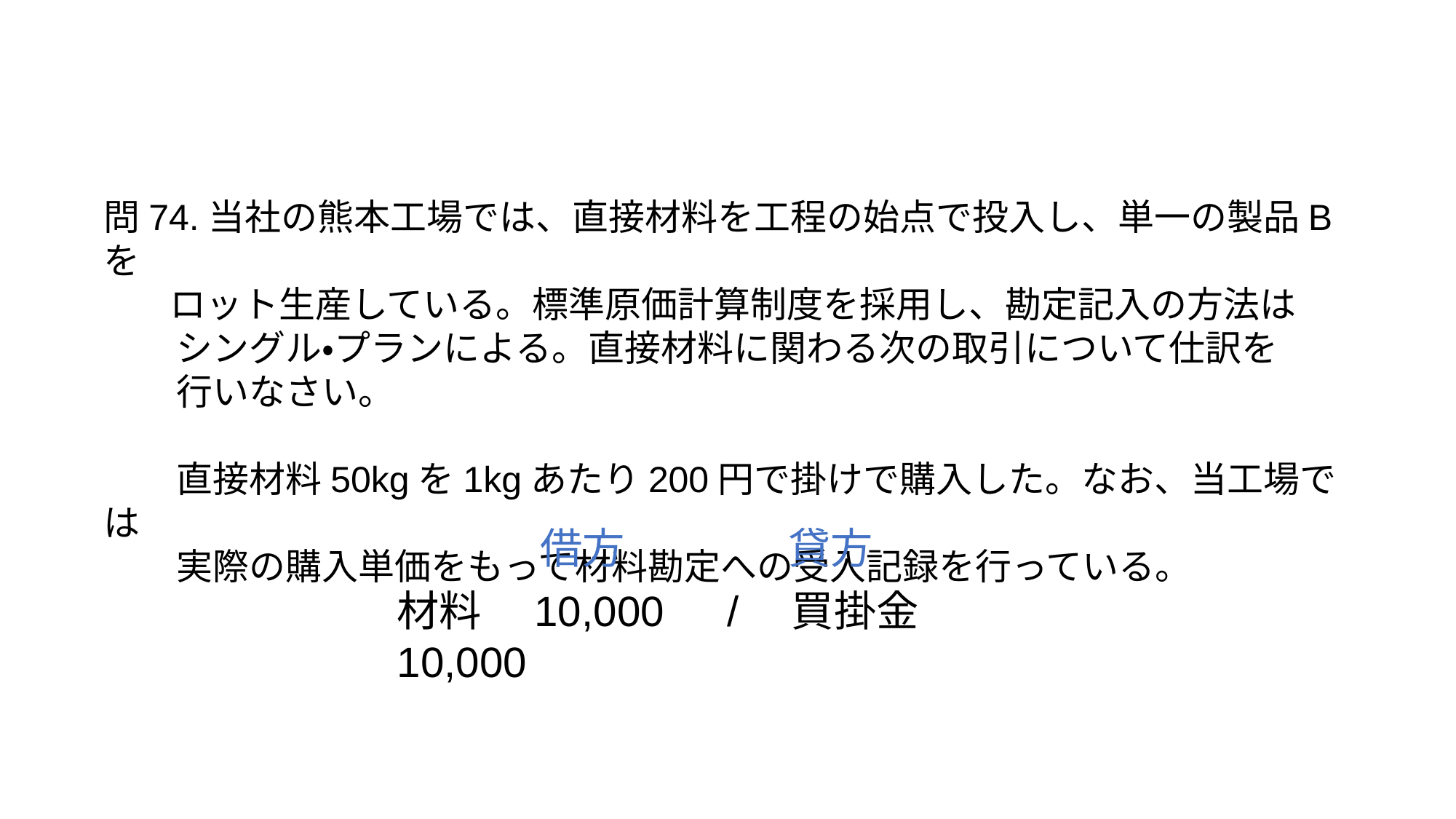

問74.当社の熊本工場では、直接材料を工程の始点で投入し、単一の製品Bを
       ロット生産している。標準原価計算制度を採用し、勘定記入の方法は
　　シングル・プランによる。直接材料に関わる次の取引について仕訳を
　　行いなさい。

　　直接材料50kgを1kgあたり200円で掛けで購入した。なお、当工場では
　　実際の購入単価をもって材料勘定への受入記録を行っている。
借方
貸方
材料　10,000　/　買掛金　10,000